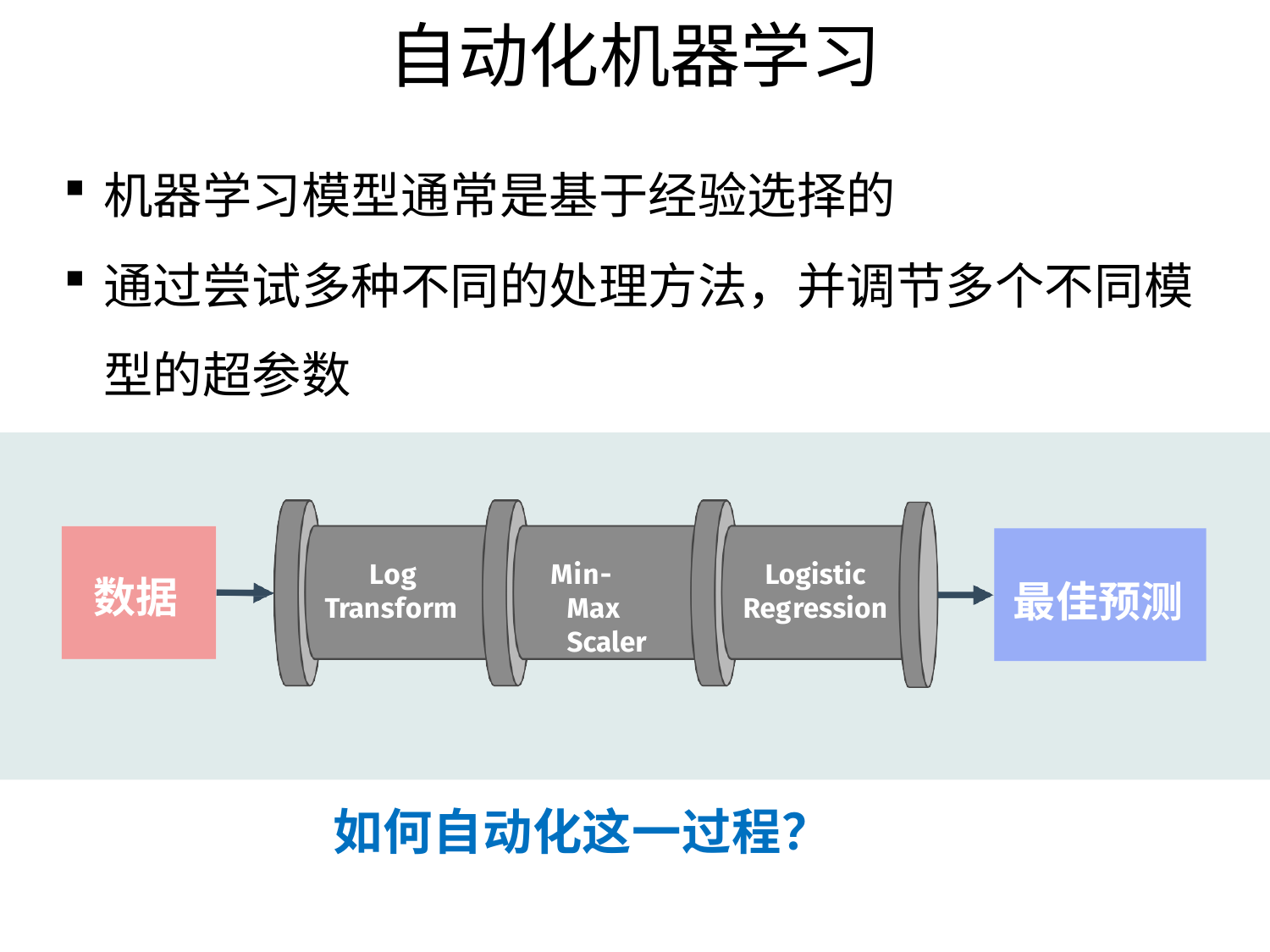

# 自动化机器学习
机器学习模型通常是基于经验选择的
通过尝试多种不同的处理方法，并调节多个不同模型的超参数

Log  Transform
Min-Max  Scaler
Logistic  Regression
数据
最佳预测
如何自动化这一过程？